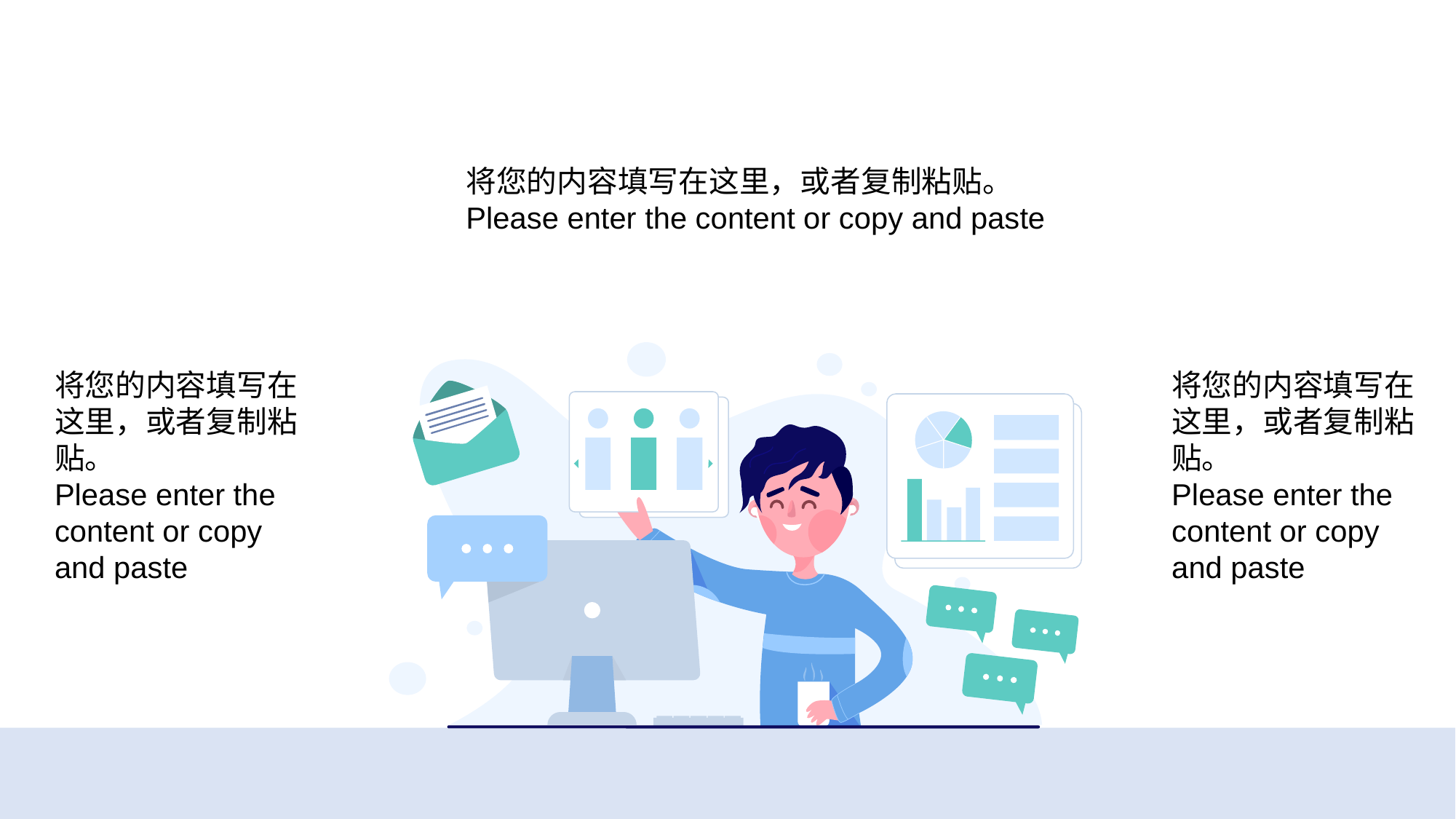

将您的内容填写在这里，或者复制粘贴。
Please enter the content or copy and paste

将您的内容填写在这里，或者复制粘贴。
Please enter the content or copy and paste
将您的内容填写在这里，或者复制粘贴。
Please enter the content or copy and paste